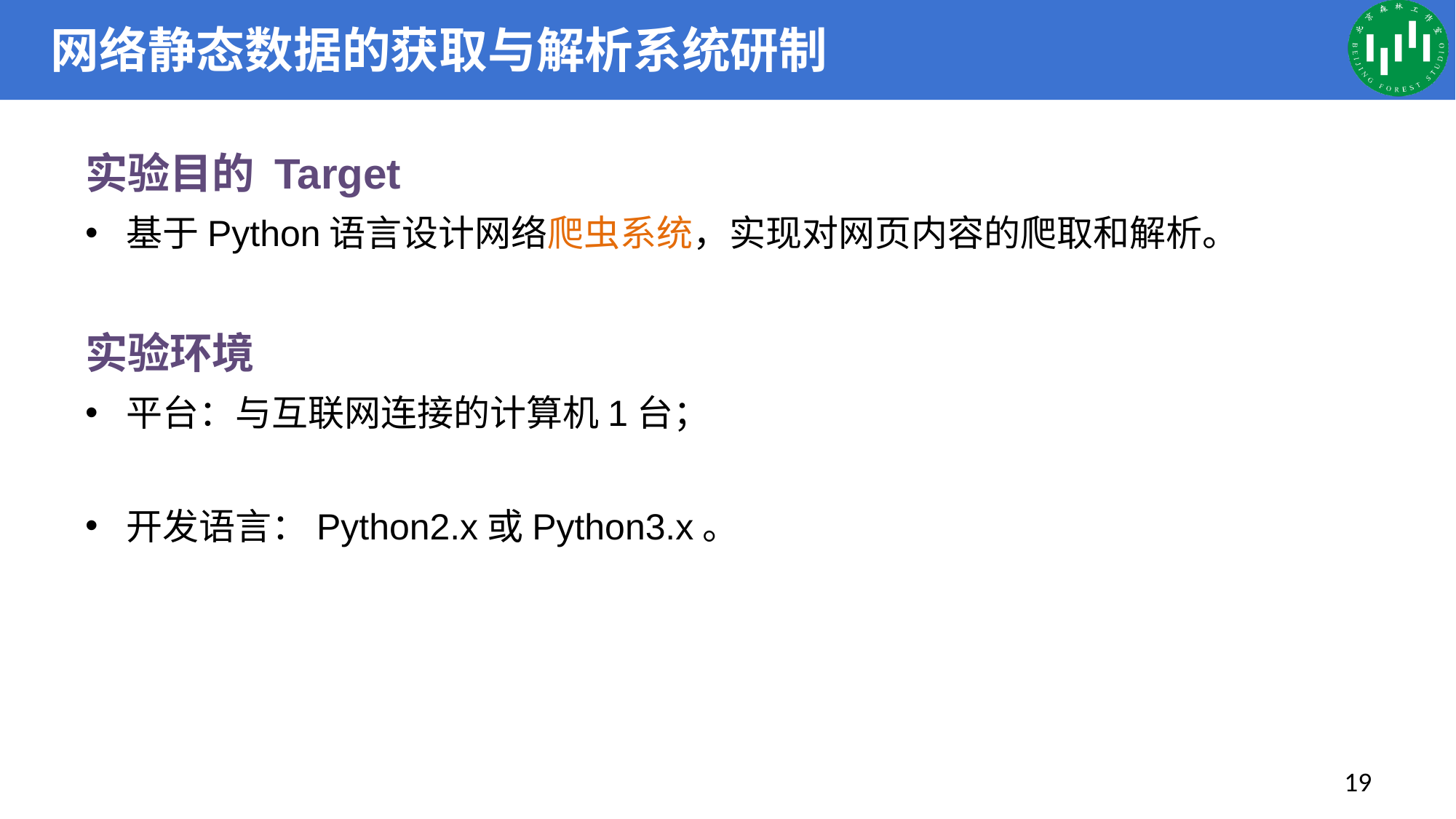

# 网络静态数据的获取与解析系统研制
实验目的 Target
基于Python语言设计网络爬虫系统，实现对网页内容的爬取和解析。

实验环境
平台：与互联网连接的计算机1台；

开发语言：Python2.x或Python3.x。

19